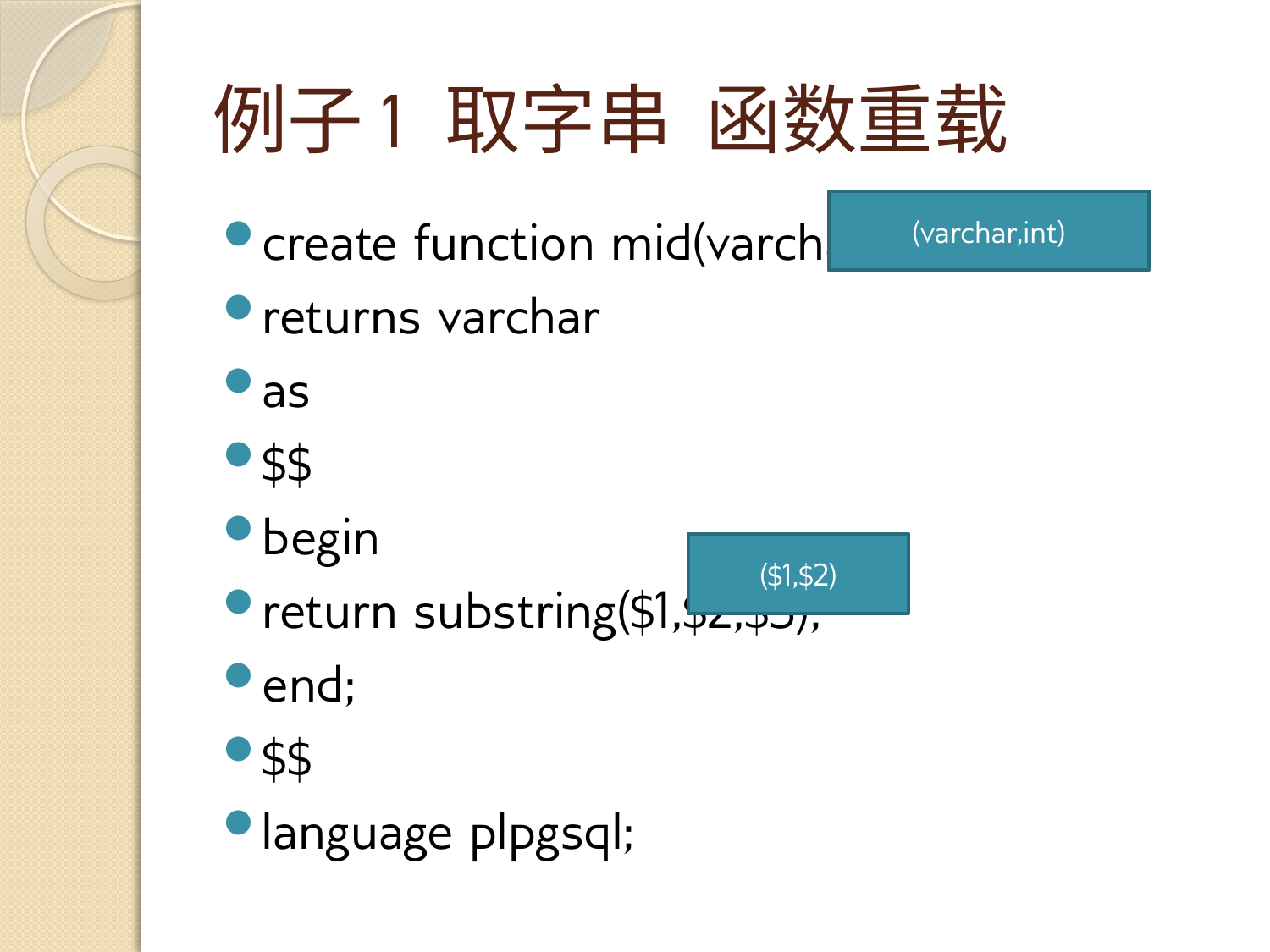

# 例子1 取字串  函数重载
(varchar,int)
create function mid(varchar,int,int)
returns varchar
as
$$
begin
return substring($1,$2,$3);
end;
$$
language plpgsql;
($1,$2)